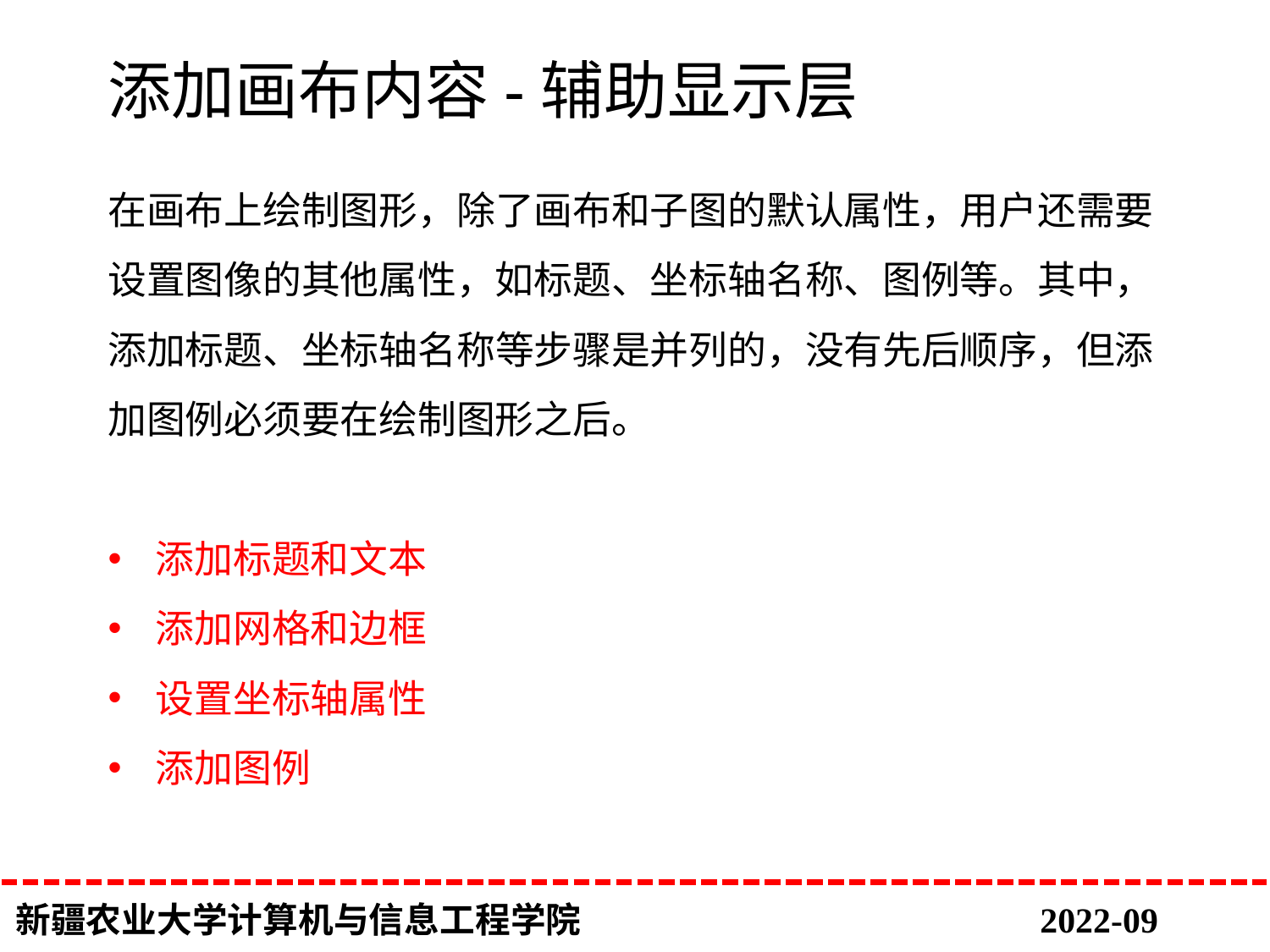

# 添加画布内容-辅助显示层
在画布上绘制图形，除了画布和子图的默认属性，用户还需要设置图像的其他属性，如标题、坐标轴名称、图例等。其中，添加标题、坐标轴名称等步骤是并列的，没有先后顺序，但添加图例必须要在绘制图形之后。

添加标题和文本
添加网格和边框
设置坐标轴属性
添加图例